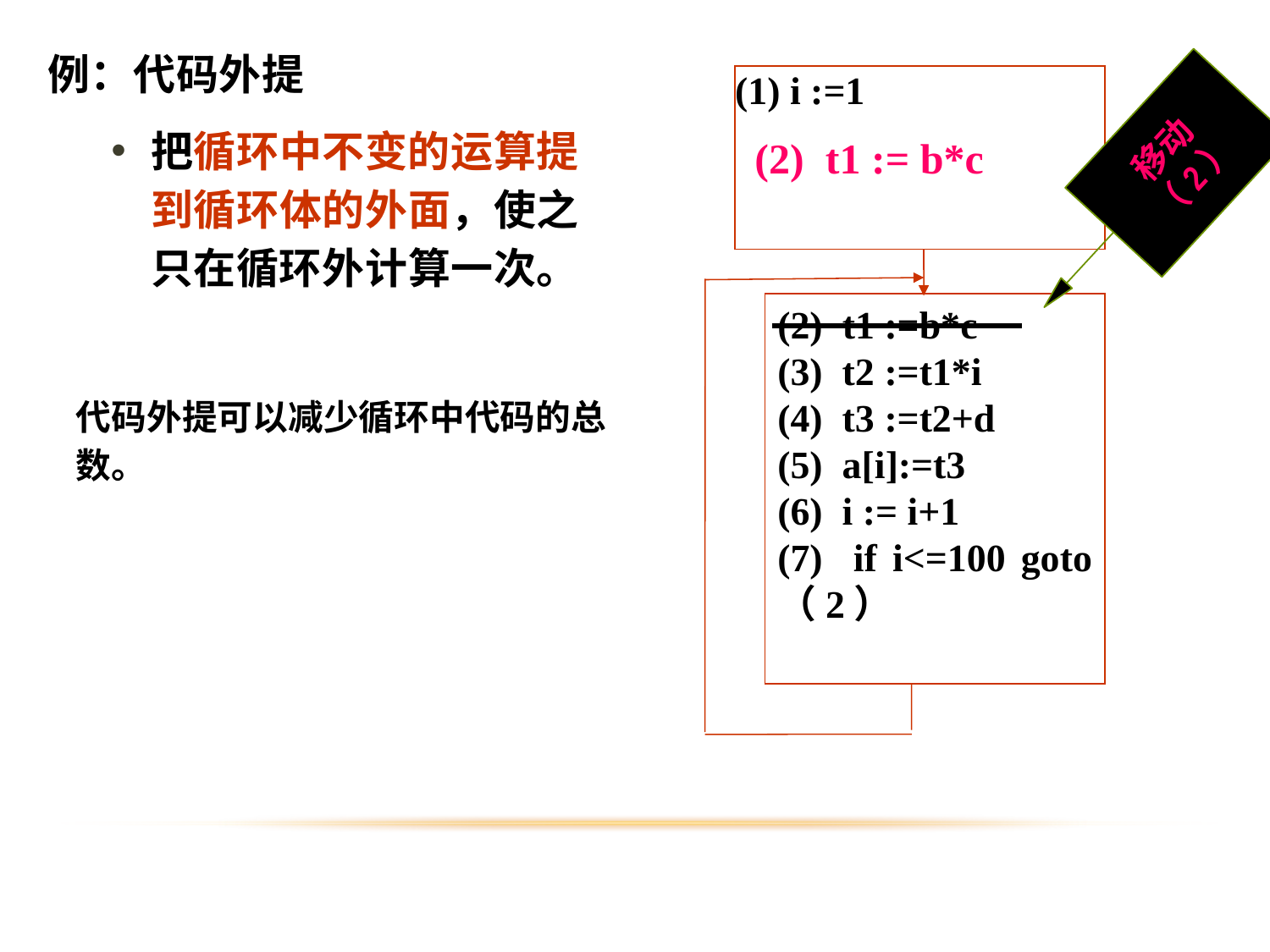

例：代码外提
把循环中不变的运算提到循环体的外面，使之只在循环外计算一次。
(1) i :=1

(2)  t1 :=b*c
(3)  t2 :=t1*i
(4)  t3 :=t2+d
(5)  a[i]:=t3
(6)  i := i+1
(7)  if i<=100 goto （2）

(2)  t1 := b*c
移动（2）
代码外提可以减少循环中代码的总数。